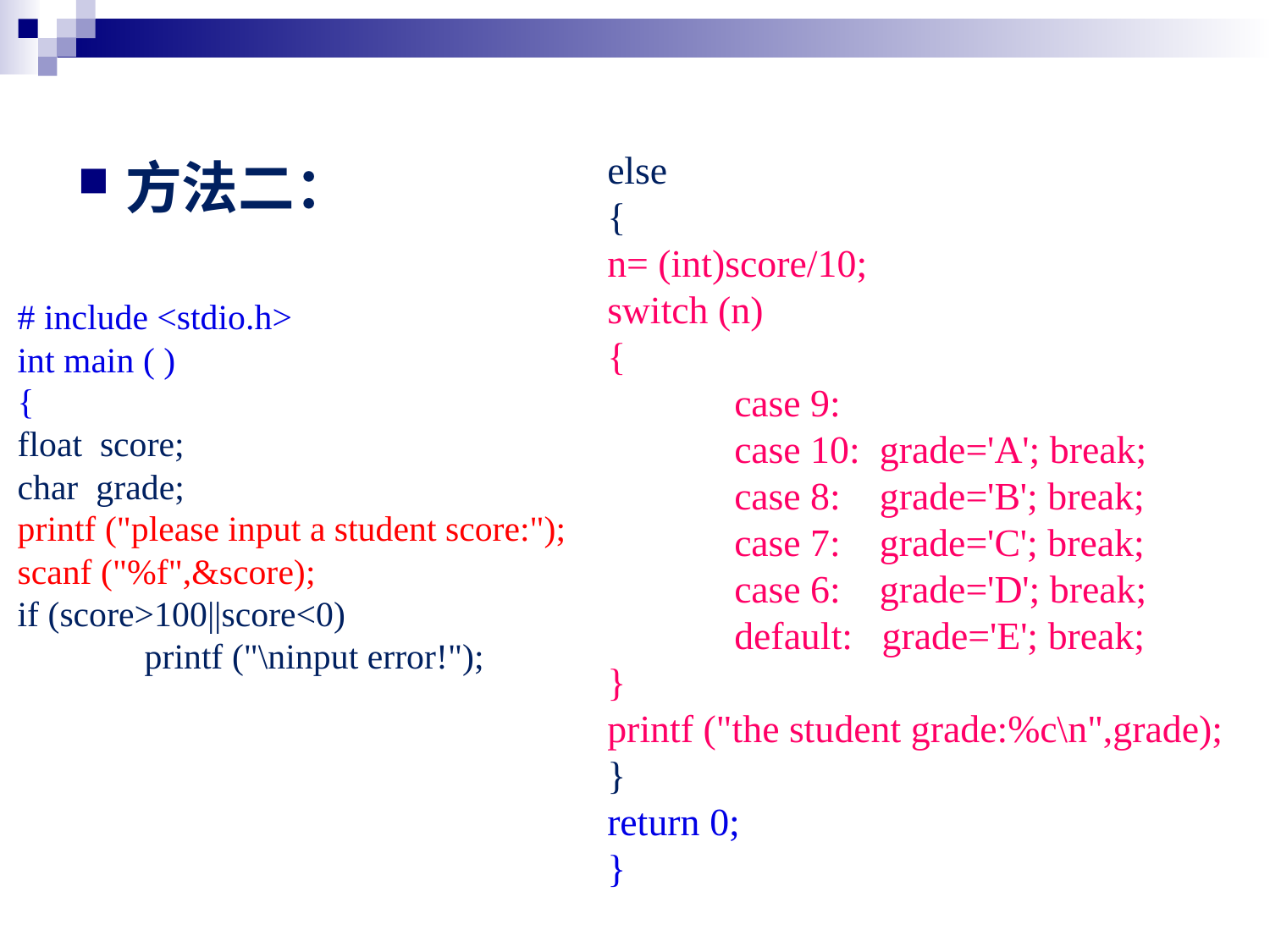

else
{
n= (int)score/10;
switch (n)
{
	case 9:
	case 10:  grade='A'; break;
	case 8:    grade='B'; break;
	case 7:    grade='C'; break;
	case 6:    grade='D'; break;
	default:   grade='E'; break;
}
printf ("the student grade:%c\n",grade);
}
return 0;
}
方法二：
# include <stdio.h>
int main ( )
{
float  score;
char  grade;
printf ("please input a student score:");
scanf ("%f",&score);
if (score>100||score<0)
	printf ("\ninput error!");
37